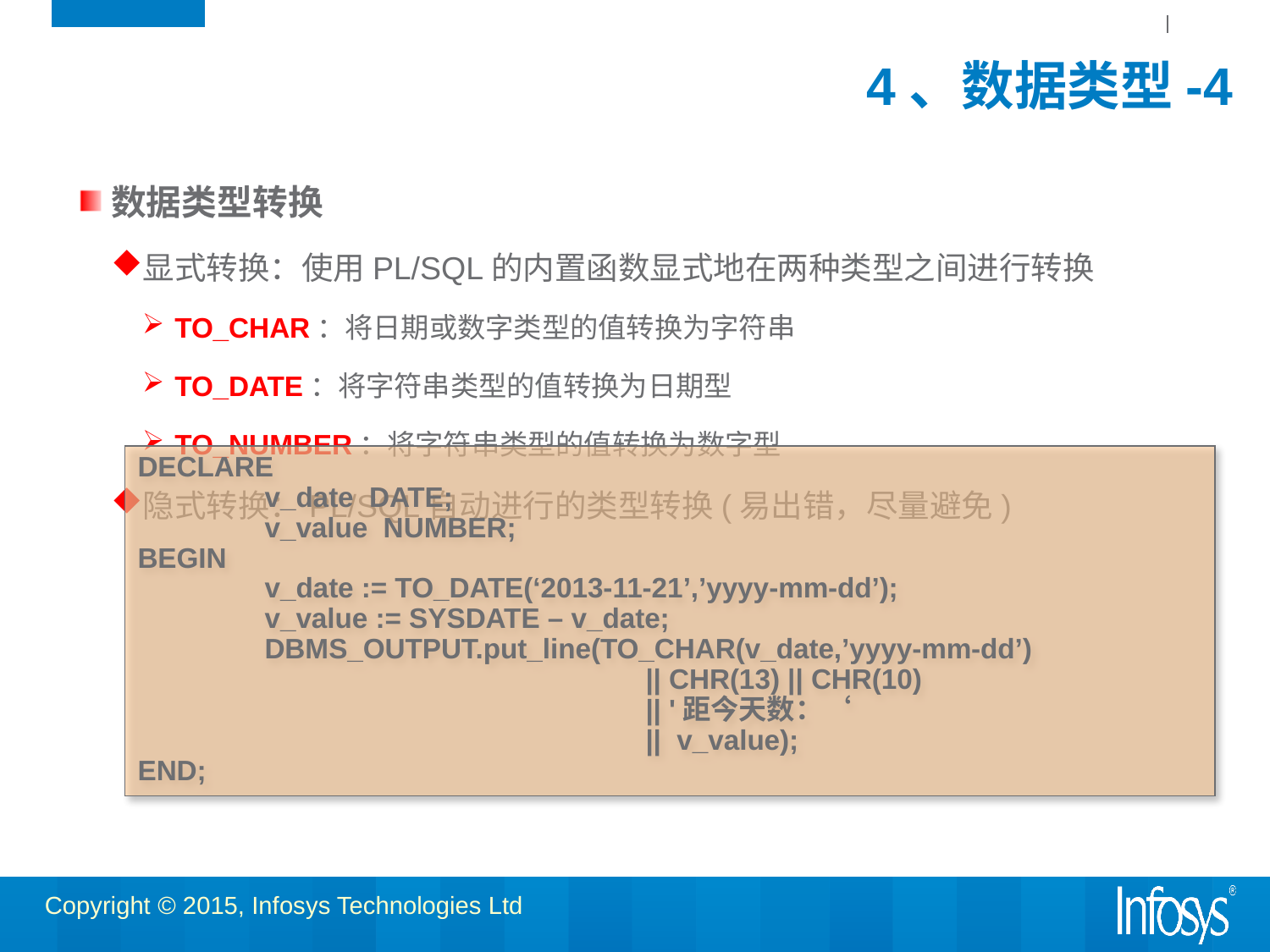

# 4、数据类型-4
数据类型转换
显式转换：使用PL/SQL的内置函数显式地在两种类型之间进行转换
TO_CHAR：将日期或数字类型的值转换为字符串
TO_DATE：将字符串类型的值转换为日期型
TO_NUMBER：将字符串类型的值转换为数字型
隐式转换：PL/SQL自动进行的类型转换(易出错，尽量避免)

DECLARE
	v_date  DATE;
	v_value  NUMBER;
BEGIN
	v_date := TO_DATE(‘2013-11-21’,’yyyy-mm-dd’);
	v_value := SYSDATE – v_date;
	DBMS_OUTPUT.put_line(TO_CHAR(v_date,’yyyy-mm-dd’)
				|| CHR(13) || CHR(10)
				|| '距今天数：‘
				||  v_value);
END;